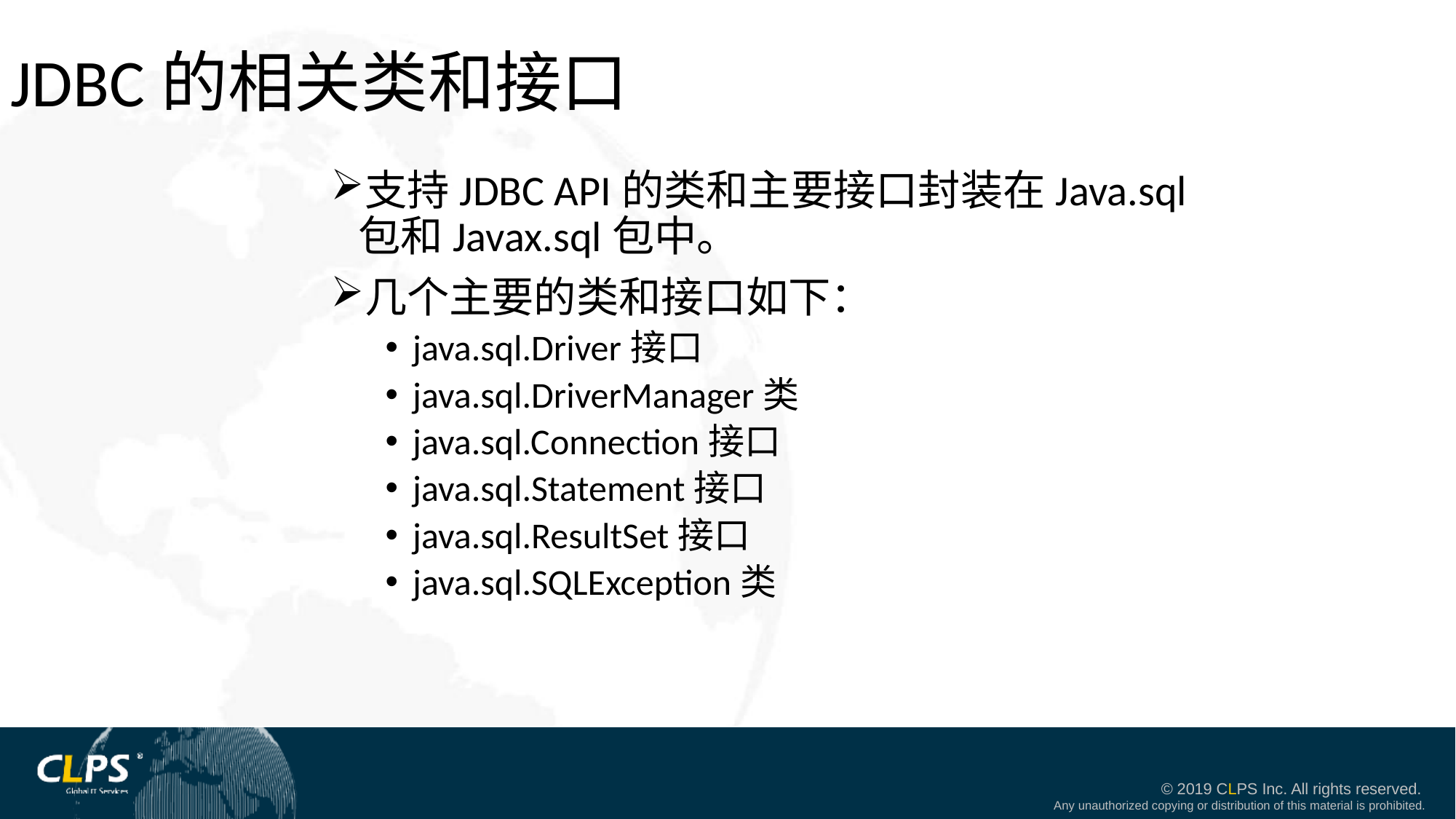

JDBC的相关类和接口
支持JDBC API的类和主要接口封装在Java.sql包和Javax.sql包中。
几个主要的类和接口如下：
java.sql.Driver接口
java.sql.DriverManager类
java.sql.Connection接口
java.sql.Statement接口
java.sql.ResultSet接口
java.sql.SQLException类